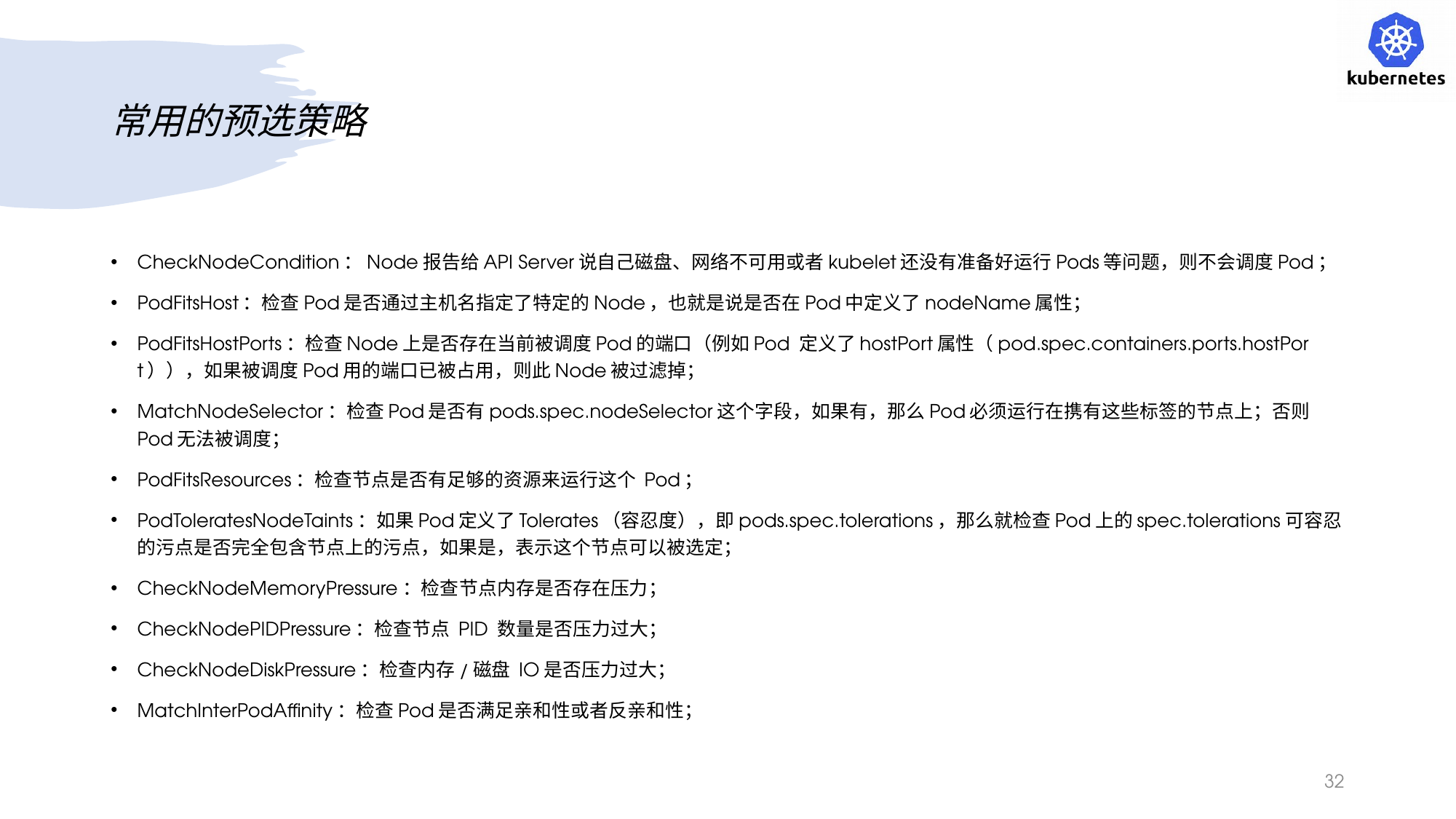

# 常用的预选策略
CheckNodeCondition：Node报告给API Server说自己磁盘、网络不可用或者kubelet还没有准备好运行Pods等问题，则不会调度Pod；
PodFitsHost：检查Pod是否通过主机名指定了特定的Node，也就是说是否在Pod中定义了nodeName属性；
PodFitsHostPorts：检查Node上是否存在当前被调度Pod的端口（例如Pod 定义了hostPort属性（pod.spec.containers.ports.hostPort）），如果被调度Pod用的端口已被占用，则此Node被过滤掉；
MatchNodeSelector：检查Pod是否有pods.spec.nodeSelector这个字段，如果有，那么Pod必须运行在携有这些标签的节点上；否则Pod无法被调度；
PodFitsResources：检查节点是否有足够的资源来运行这个 Pod；
PodToleratesNodeTaints：如果Pod定义了Tolerates（容忍度），即pods.spec.tolerations，那么就检查Pod上的spec.tolerations可容忍的污点是否完全包含节点上的污点，如果是，表示这个节点可以被选定；
CheckNodeMemoryPressure：检查节点内存是否存在压力；
CheckNodePIDPressure：检查节点 PID 数量是否压力过大；
CheckNodeDiskPressure：检查内存/磁盘 IO是否压力过大；
MatchInterPodAffinity：检查Pod是否满足亲和性或者反亲和性；

32